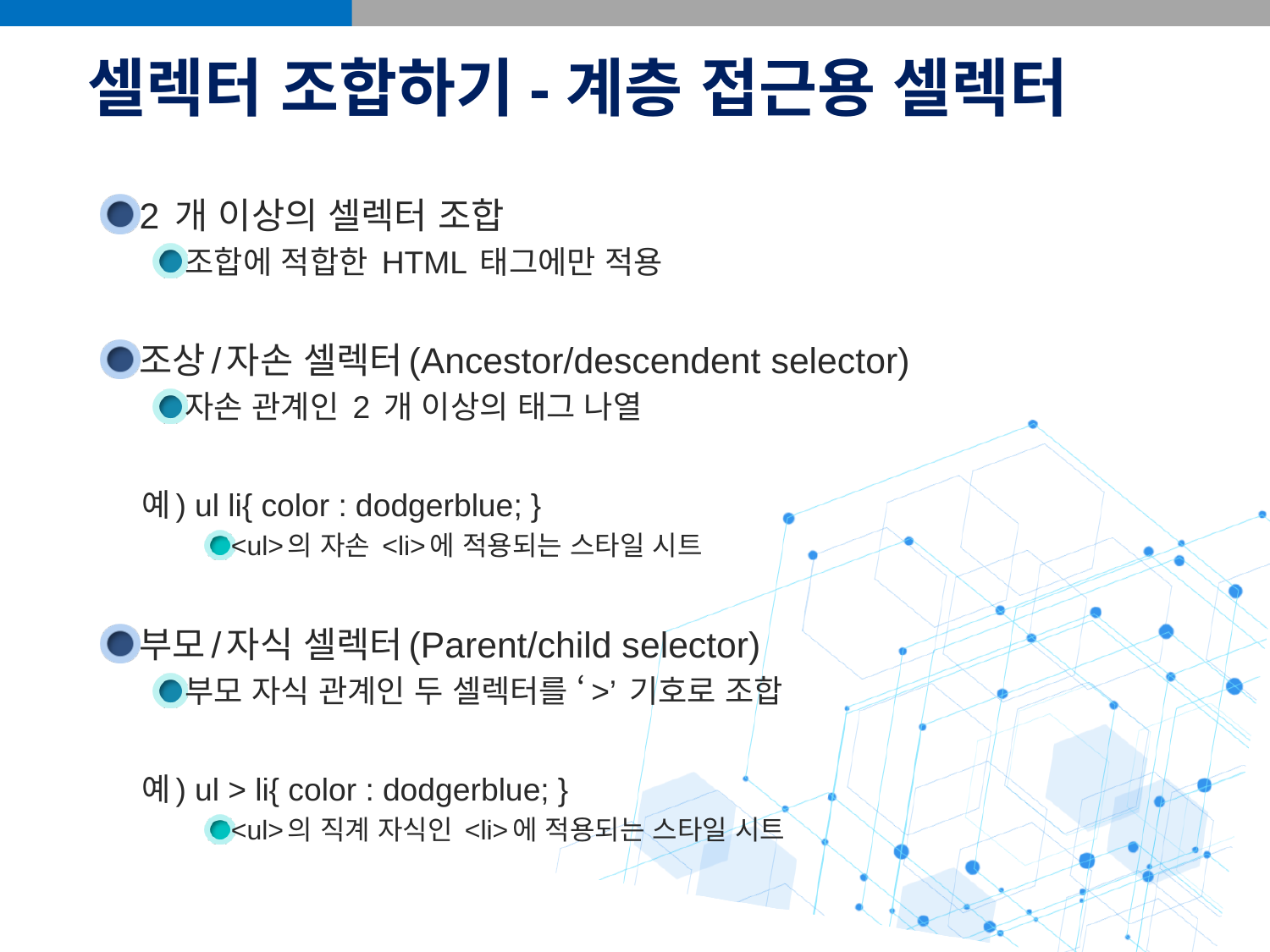

5
# 셀렉터 조합하기-계층 접근용 셀렉터
2 개 이상의 셀렉터 조합
조합에 적합한 HTML 태그에만 적용

조상/자손 셀렉터(Ancestor/descendent selector)
자손 관계인 2 개 이상의 태그 나열

예) ul li{ color : dodgerblue; }
<ul>의 자손 <li>에 적용되는 스타일 시트

부모/자식 셀렉터(Parent/child selector)
부모 자식 관계인 두 셀렉터를 ‘>’ 기호로 조합

예) ul > li{ color : dodgerblue; }
<ul>의 직계 자식인 <li>에 적용되는 스타일 시트